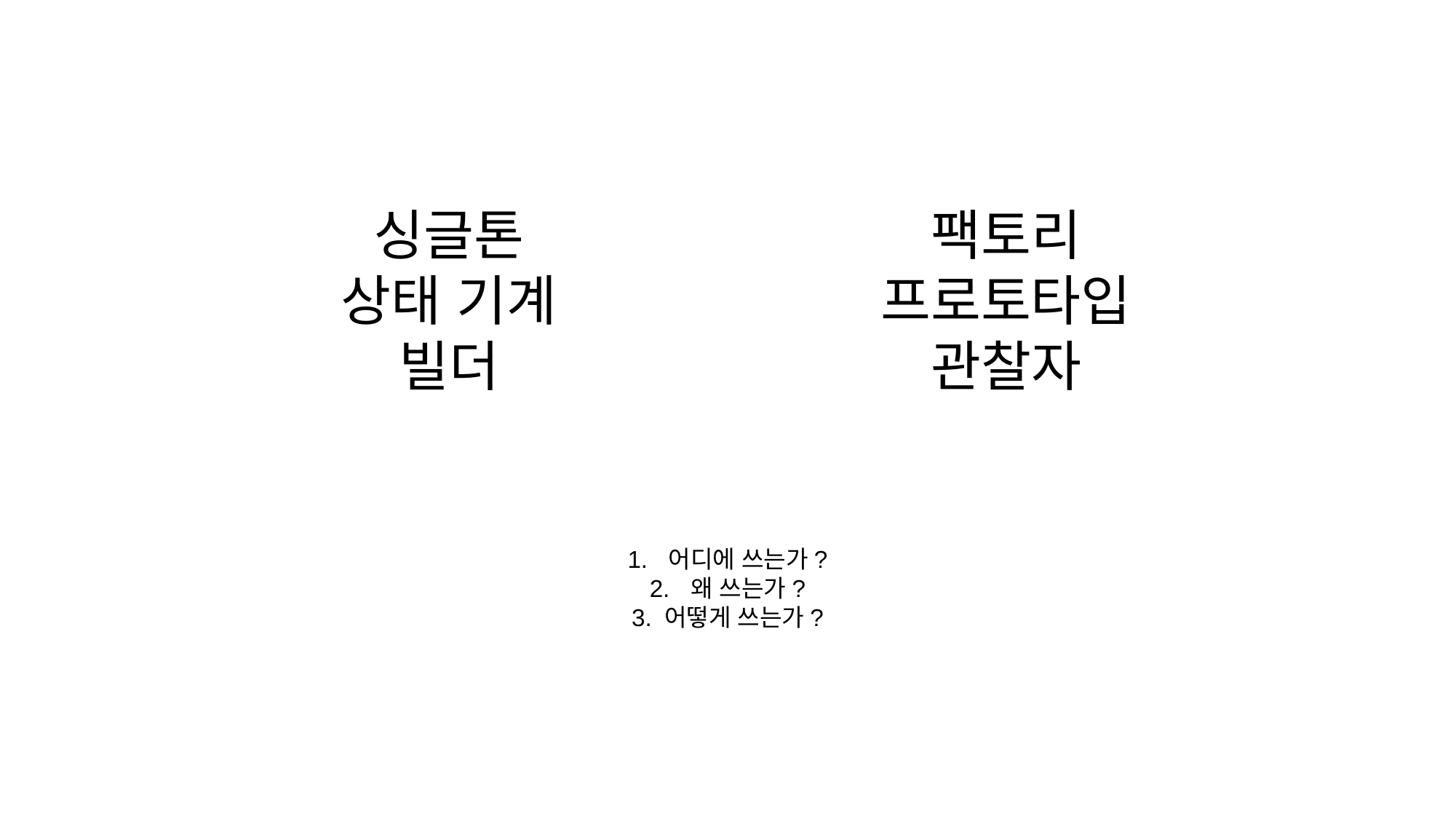

싱글톤
상태 기계
빌더
팩토리
프로토타입
관찰자
어디에 쓰는가?
왜 쓰는가?
3. 어떻게 쓰는가?